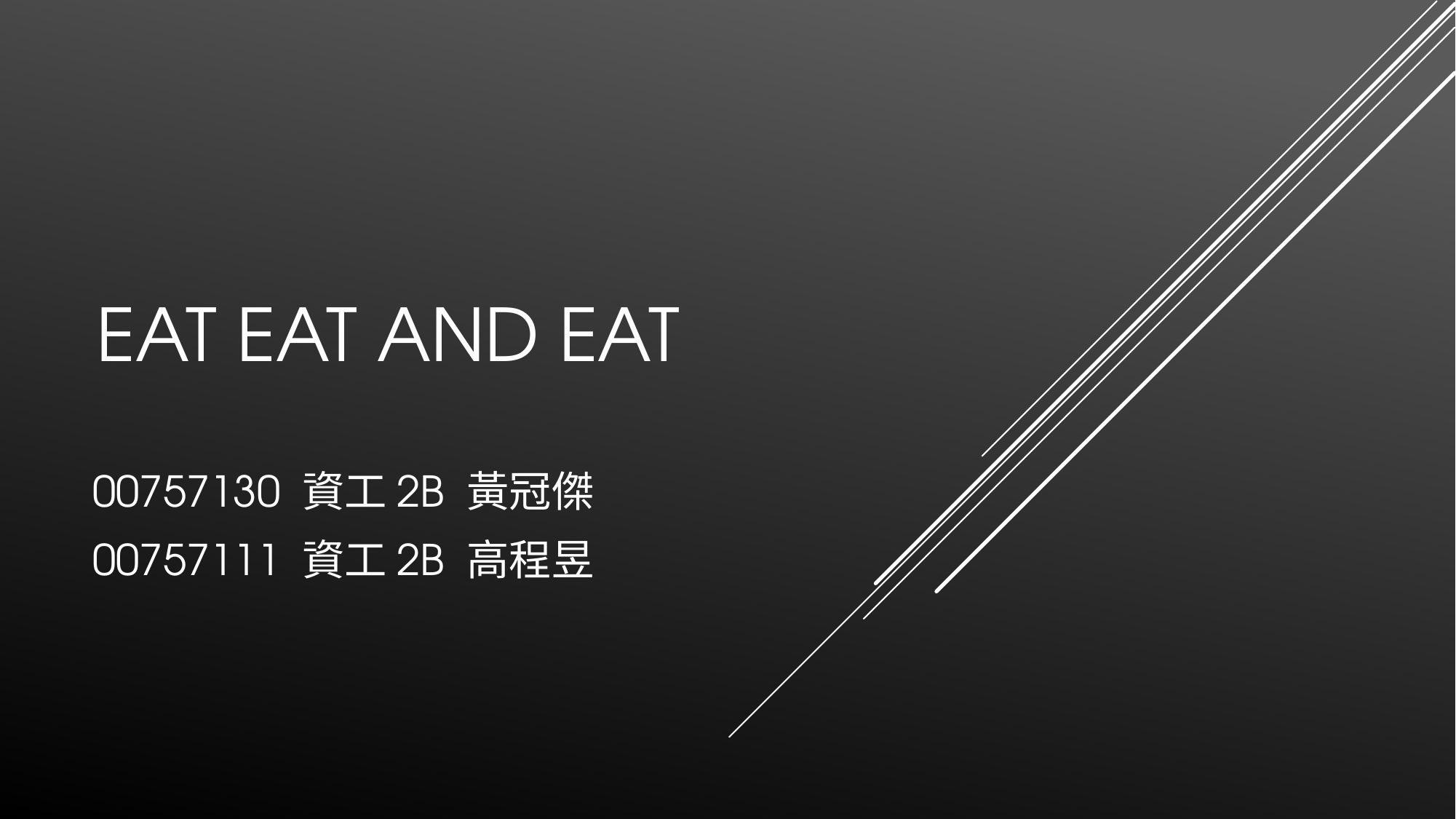

# Eat Eat And Eat
00757130 資工2B 黃冠傑
00757111 資工2B 高程昱